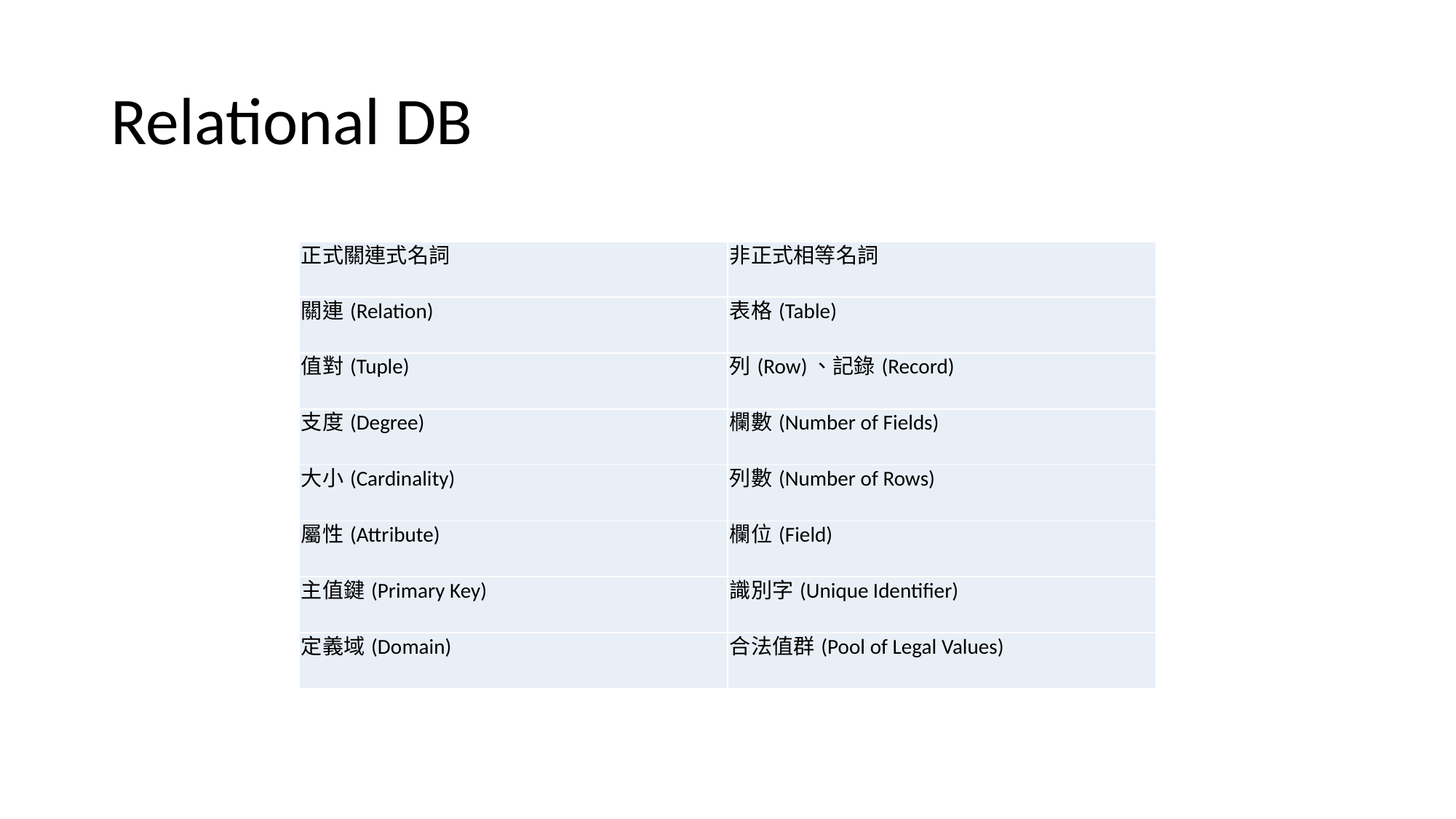

# Relational DB
| 正式關連式名詞 | 非正式相等名詞 |
| --- | --- |
| 關連(Relation) | 表格(Table) |
| 值對(Tuple) | 列(Row)、記錄(Record) |
| 支度(Degree) | 欄數(Number of Fields) |
| 大小(Cardinality) | 列數(Number of Rows) |
| 屬性(Attribute) | 欄位(Field) |
| 主值鍵(Primary Key) | 識別字(Unique Identifier) |
| 定義域(Domain) | 合法值群(Pool of Legal Values) |